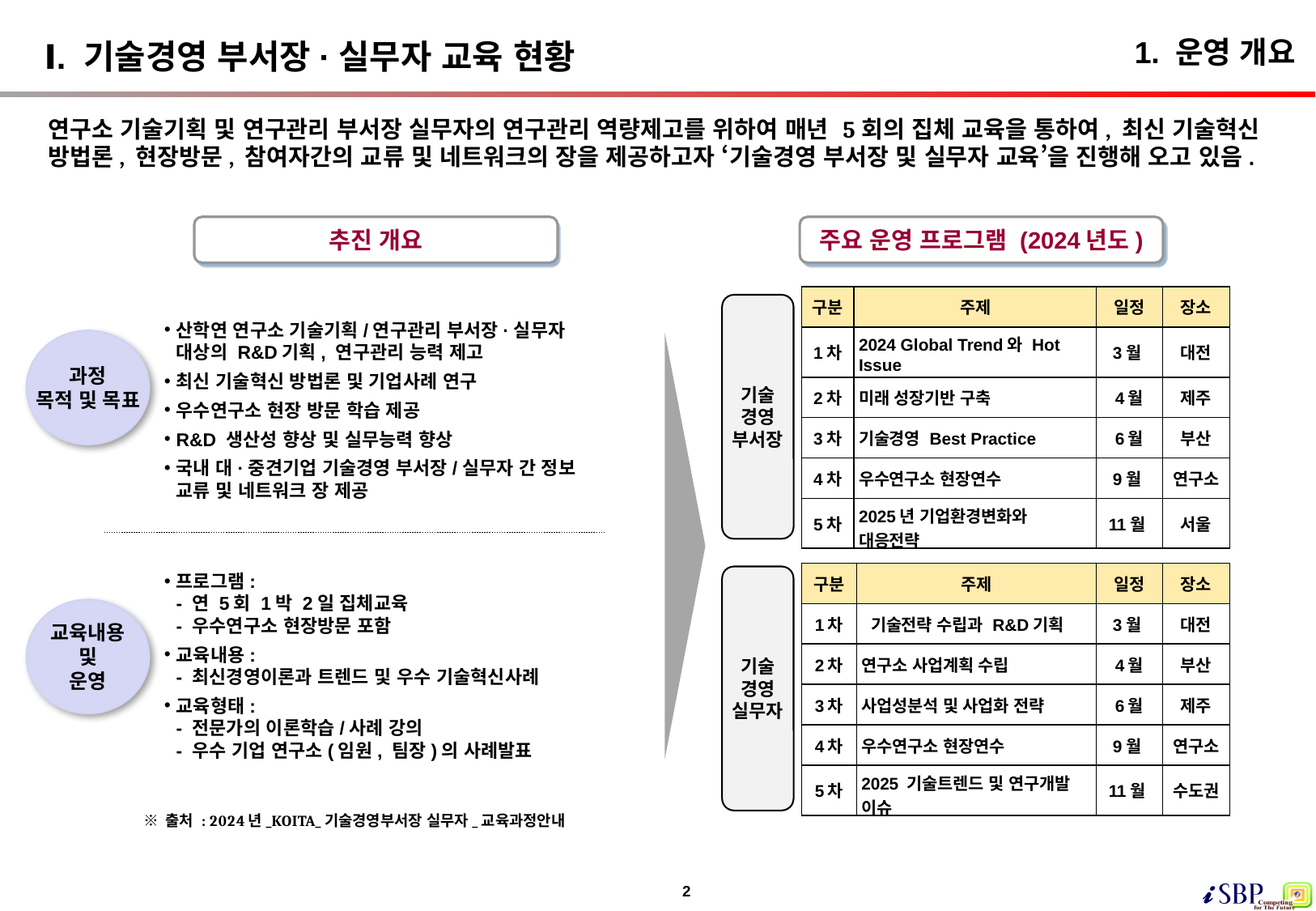

# 1. 운영 개요
Ⅰ. 기술경영 부서장·실무자 교육 현황
연구소 기술기획 및 연구관리 부서장 실무자의 연구관리 역량제고를 위하여 매년 5회의 집체 교육을 통하여, 최신 기술혁신
방법론, 현장방문, 참여자간의 교류 및 네트워크의 장을 제공하고자 ‘기술경영 부서장 및 실무자 교육’을 진행해 오고 있음.
추진 개요
주요 운영 프로그램 (2024년도)
| 구분 | 주제 | 일정 | 장소 |
| --- | --- | --- | --- |
| 1차 | 2024 Global Trend와 Hot Issue | 3월 | 대전 |
| 2차 | 미래 성장기반 구축 | 4월 | 제주 |
| 3차 | 기술경영 Best Practice | 6월 | 부산 |
| 4차 | 우수연구소 현장연수 | 9월 | 연구소 |
| 5차 | 2025년 기업환경변화와 대응전략 | 11월 | 서울 |
기술
경영
부서장
산학연 연구소 기술기획/연구관리 부서장·실무자
대상의 R&D기획, 연구관리 능력 제고
최신 기술혁신 방법론 및 기업사례 연구
우수연구소 현장 방문 학습 제공
R&D 생산성 향상 및 실무능력 향상
국내 대·중견기업 기술경영 부서장/실무자 간 정보
교류 및 네트워크 장 제공
과정
목적 및 목표

| 구분 | 주제 | 일정 | 장소 |
| --- | --- | --- | --- |
| 1차 | 기술전략 수립과 R&D기획 | 3월 | 대전 |
| 2차 | 연구소 사업계획 수립 | 4월 | 부산 |
| 3차 | 사업성분석 및 사업화 전략 | 6월 | 제주 |
| 4차 | 우수연구소 현장연수 | 9월 | 연구소 |
| 5차 | 2025 기술트렌드 및 연구개발 이슈 | 11월 | 수도권 |
프로그램:
- 연 5회 1박 2일 집체교육
- 우수연구소 현장방문 포함
교육내용:
- 최신경영이론과 트렌드 및 우수 기술혁신사례
교육형태:
- 전문가의 이론학습/사례 강의
- 우수 기업 연구소(임원, 팀장)의 사례발표
기술
경영
실무자
교육내용
및
운영
※ 출처 : 2024년_KOITA_기술경영부서장 실무자_교육과정안내
2